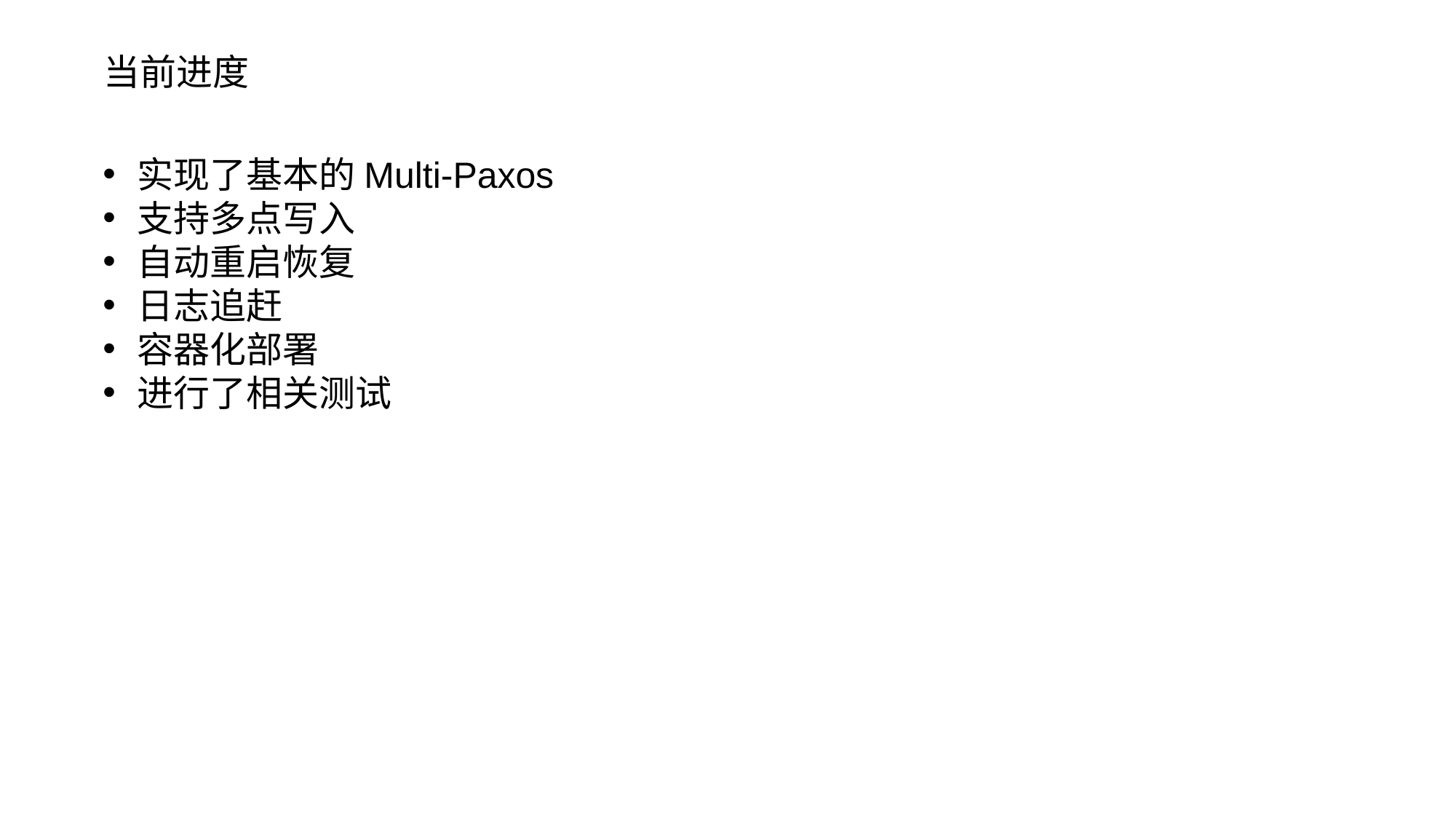

当前进度
实现了基本的Multi-Paxos
支持多点写入
自动重启恢复
日志追赶
容器化部署
进行了相关测试